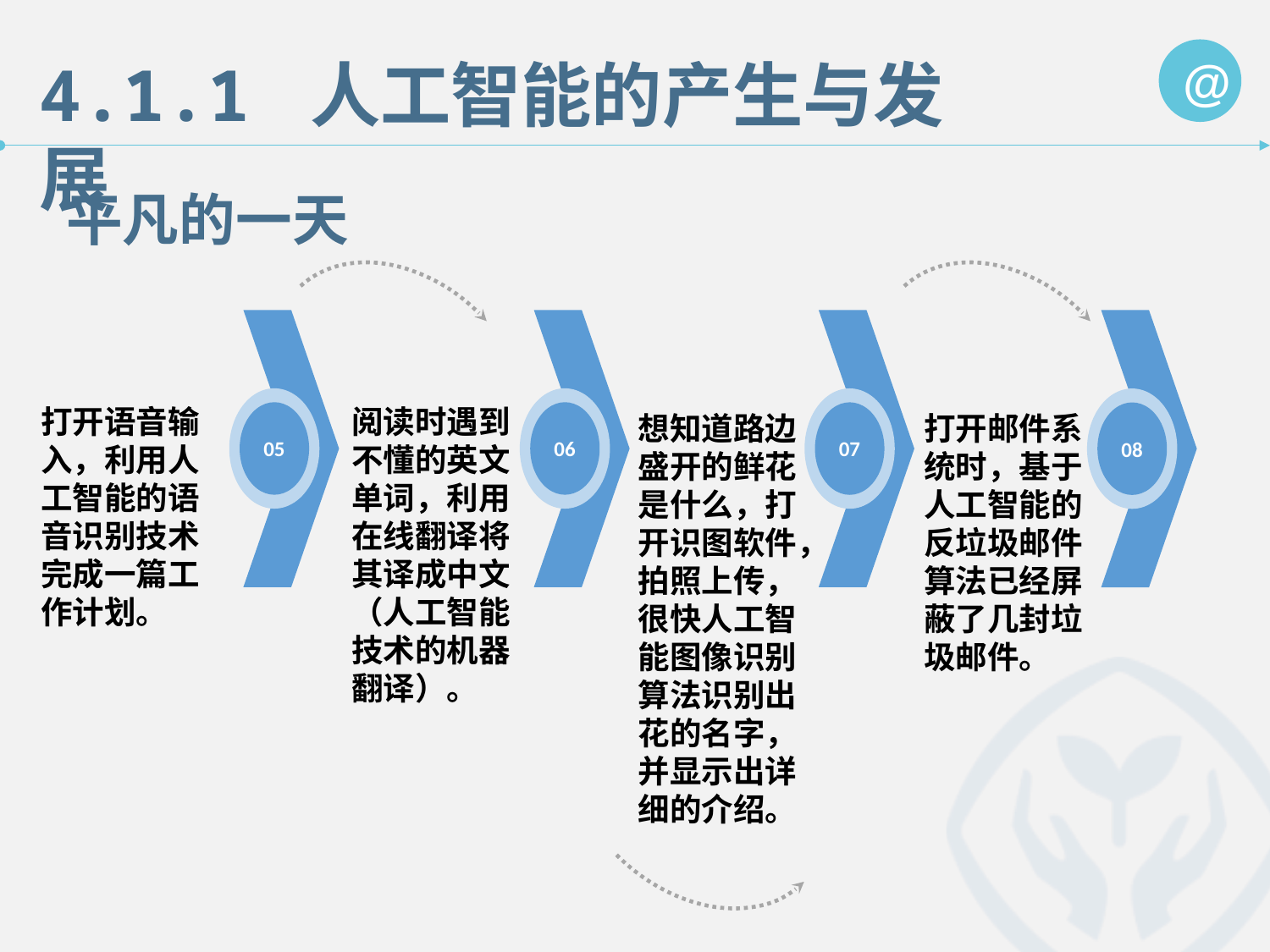

@
4.1.1 人工智能的产生与发展
平凡的一天

05

06

07

08
打开语音输入，利用人工智能的语音识别技术完成一篇工作计划。
阅读时遇到不懂的英文单词，利用在线翻译将其译成中文（人工智能技术的机器翻译）。
想知道路边盛开的鲜花是什么，打开识图软件，拍照上传，很快人工智能图像识别算法识别出花的名字，并显示出详细的介绍。
打开邮件系统时，基于人工智能的反垃圾邮件算法已经屏蔽了几封垃圾邮件。